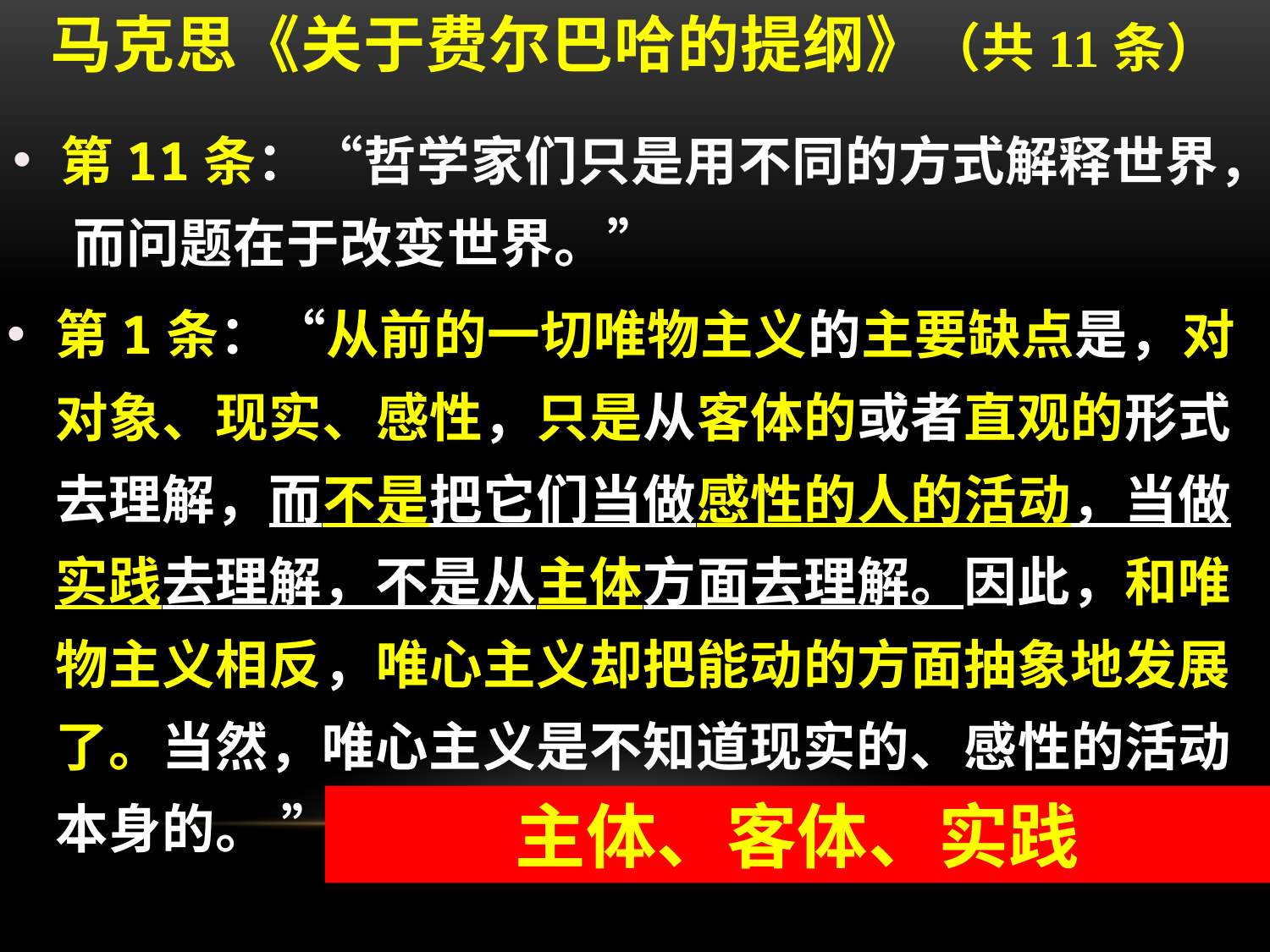

# 马克思《关于费尔巴哈的提纲》（共11条）
第11条：“哲学家们只是用不同的方式解释世界， 而问题在于改变世界。”
第1条：“从前的一切唯物主义的主要缺点是，对对象、现实、感性，只是从客体的或者直观的形式去理解，而不是把它们当做感性的人的活动，当做实践去理解，不是从主体方面去理解。因此，和唯物主义相反，唯心主义却把能动的方面抽象地发展了。当然，唯心主义是不知道现实的、感性的活动本身的。 ”
主体、客体、实践
超越唯物主义与唯心主义的对立